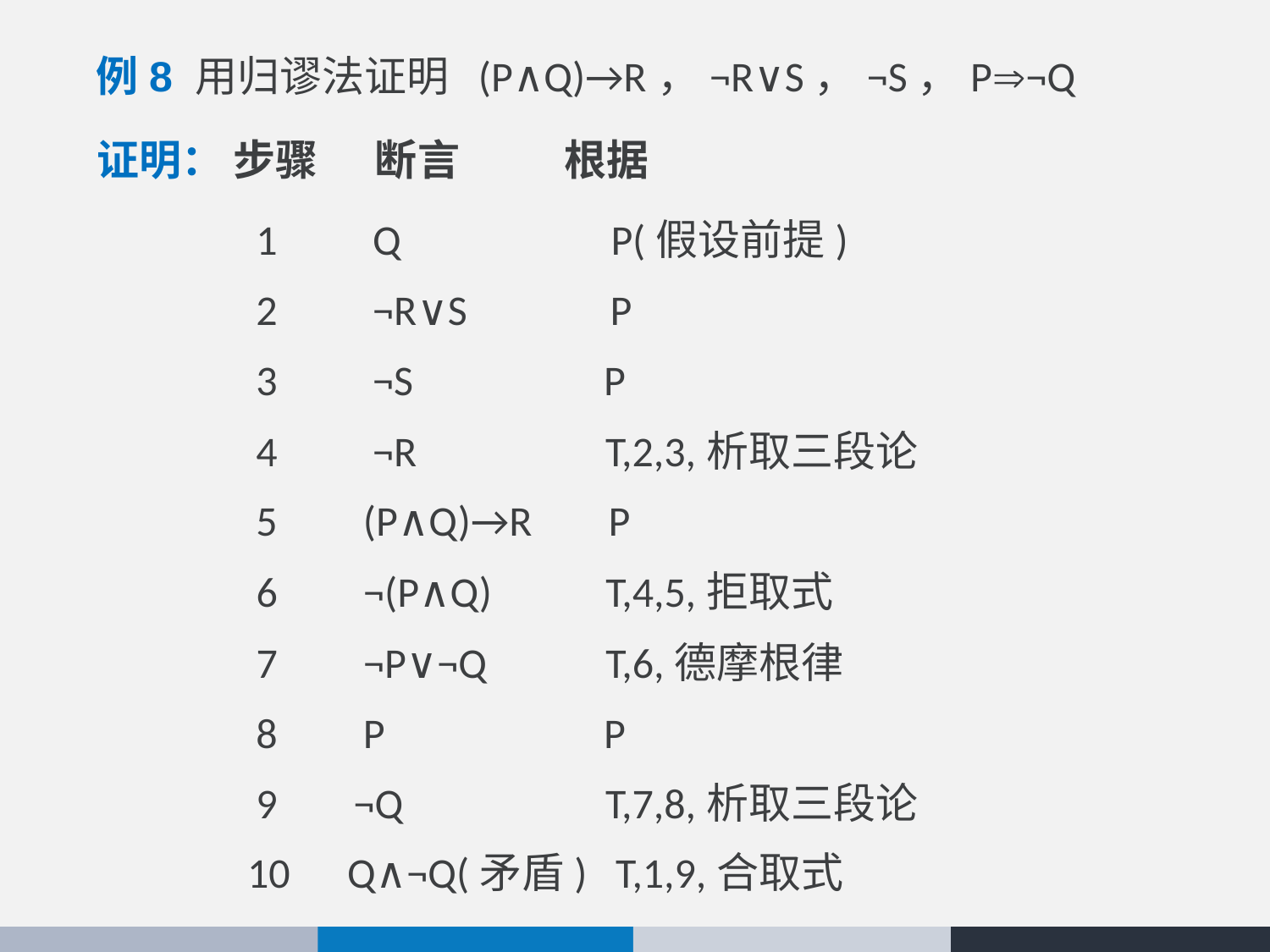

例8 用归谬法证明  (P∧Q)→R，¬R∨S，¬S，P⇒¬Q
证明： 步骤      断言           根据
1          Q                      P(假设前提)
2          ¬R∨S               P
3          ¬S                    P
4          ¬R	          T,2,3,析取三段论
5         (P∧Q)→R        P
6         ¬(P∧Q)	          T,4,5,拒取式
7         ¬P∨¬Q	          T,6,德摩根律
8         P                       P
9        ¬Q	          T,7,8,析取三段论
10      Q∧¬Q(矛盾)   T,1,9,合取式